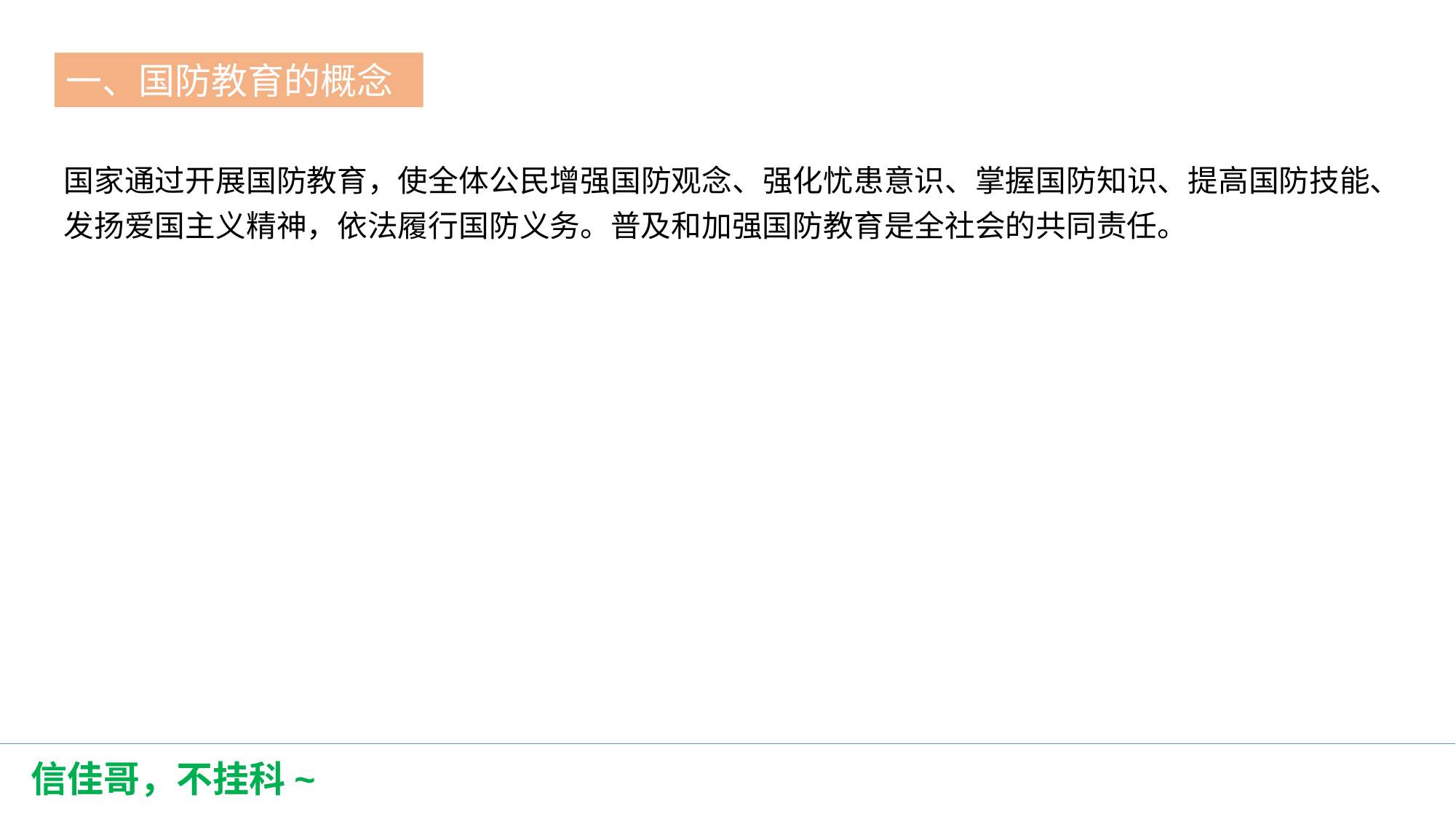

一、国防教育的概念
第一节
国家通过开展国防教育，使全体公民增强国防观念、强化忧患意识、掌握国防知识、提高国防技能、发扬爱国主义精神，依法履行国防义务。普及和加强国防教育是全社会的共同责任。